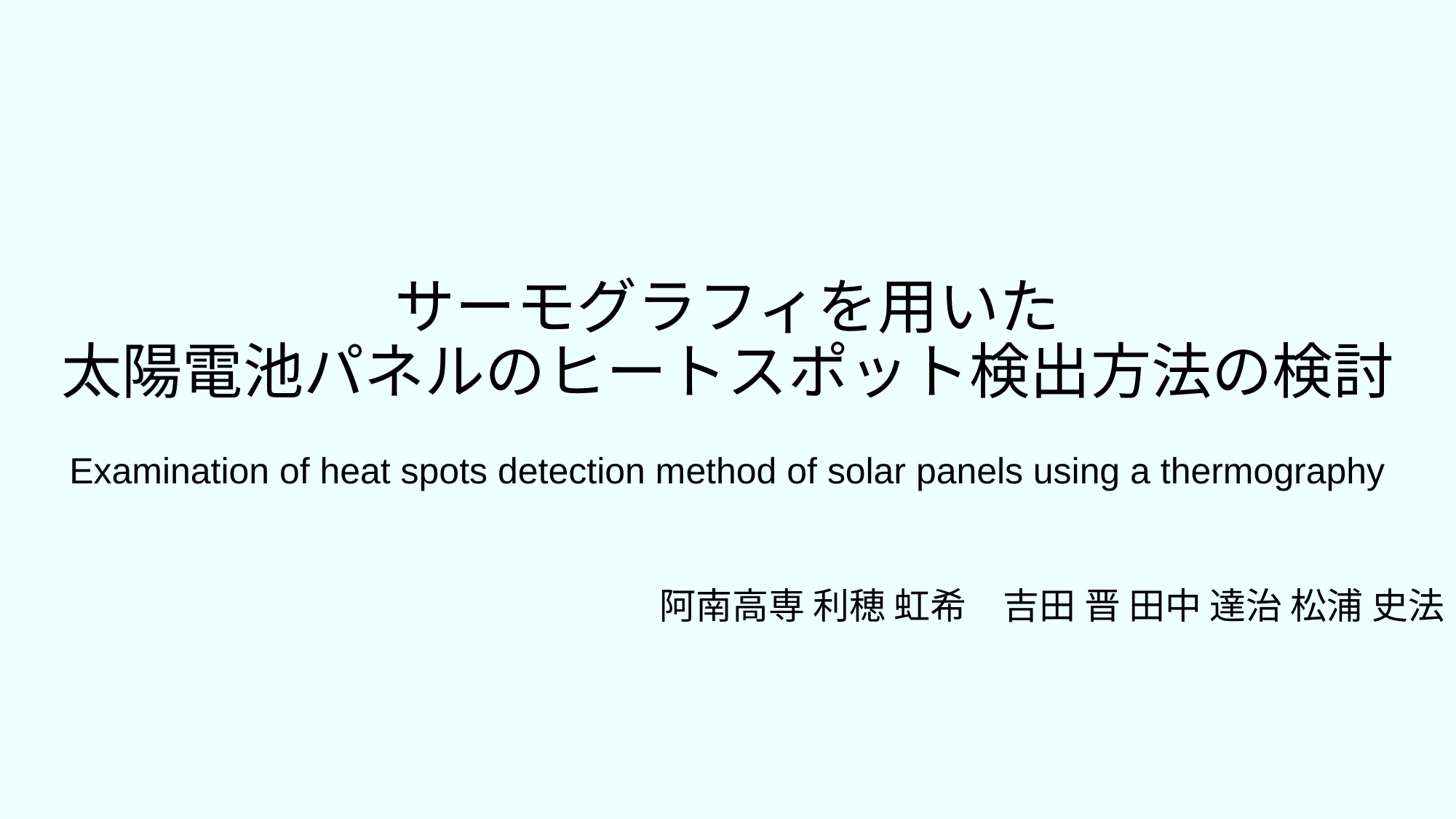

# サーモグラフィを用いた 太陽電池パネルのヒートスポット検出方法の検討
Examination of heat spots detection method of solar panels using a thermography
阿南高専 利穂 虹希　吉田 晋 田中 達治 松浦 史法